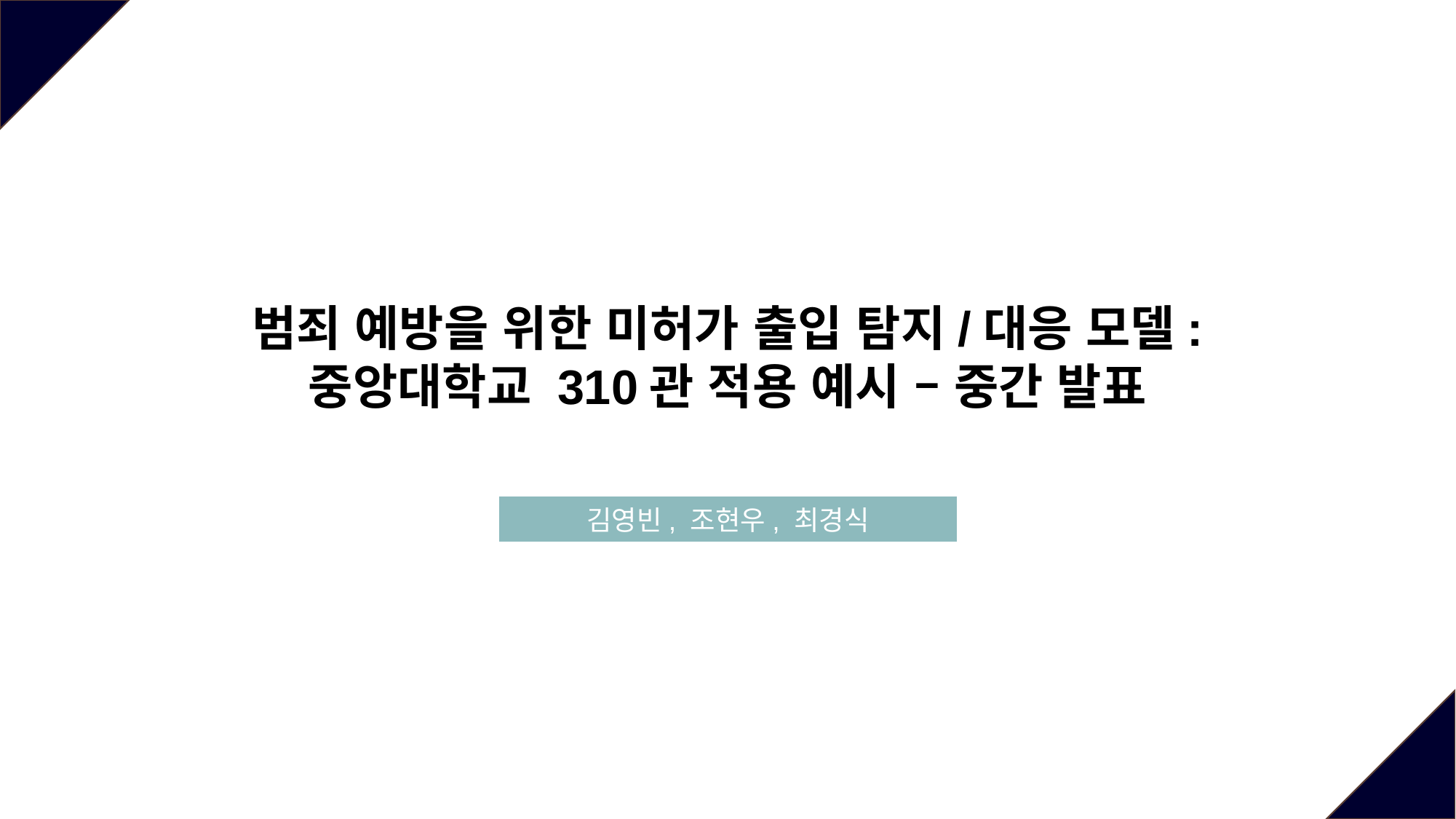

범죄 예방을 위한 미허가 출입 탐지/대응 모델:
중앙대학교 310관 적용 예시 – 중간 발표
김영빈, 조현우, 최경식